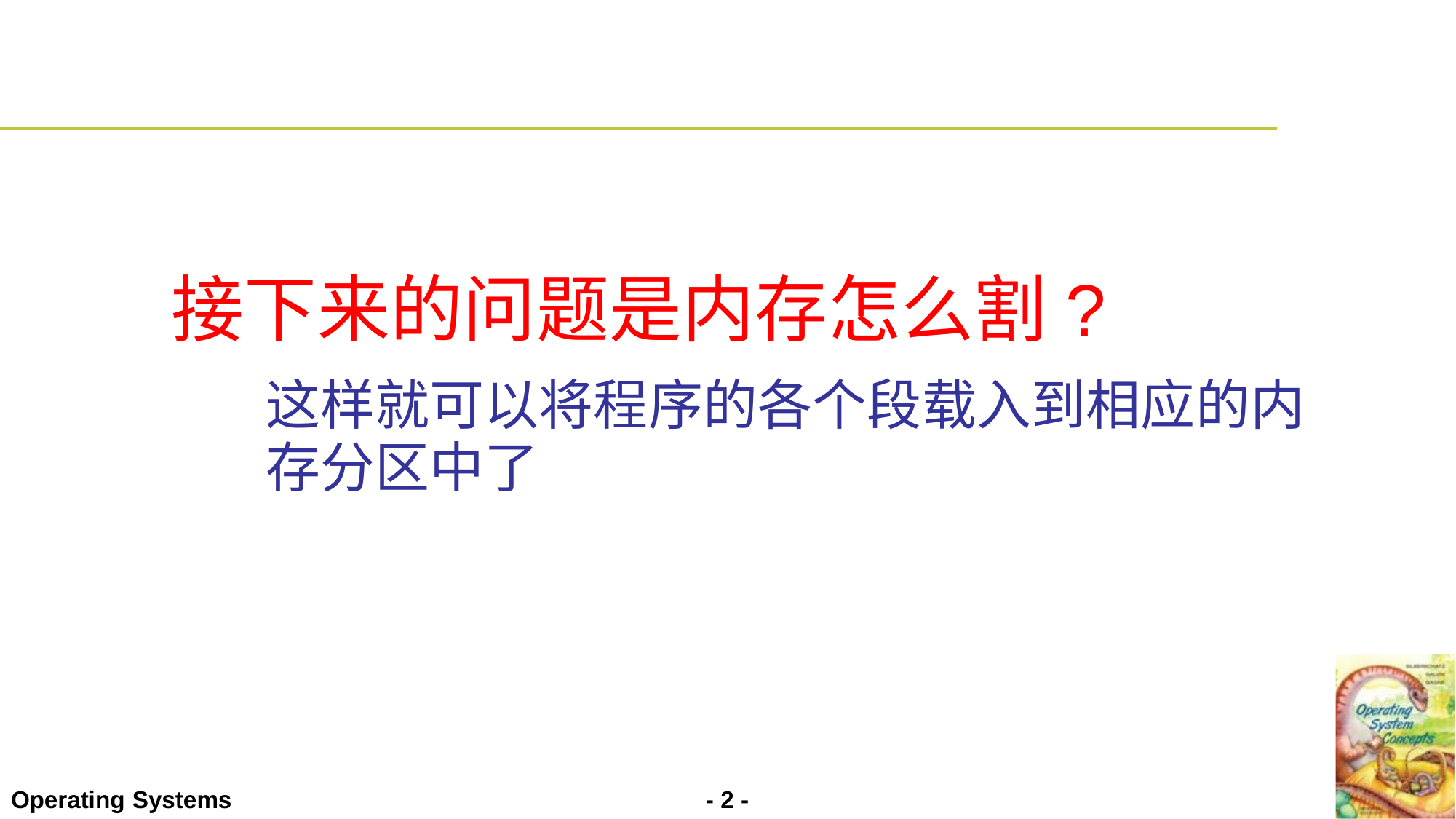

接下来的问题是内存怎么割?
这样就可以将程序的各个段载入到相应的内
存分区中了

- 2 -
Operating Systems